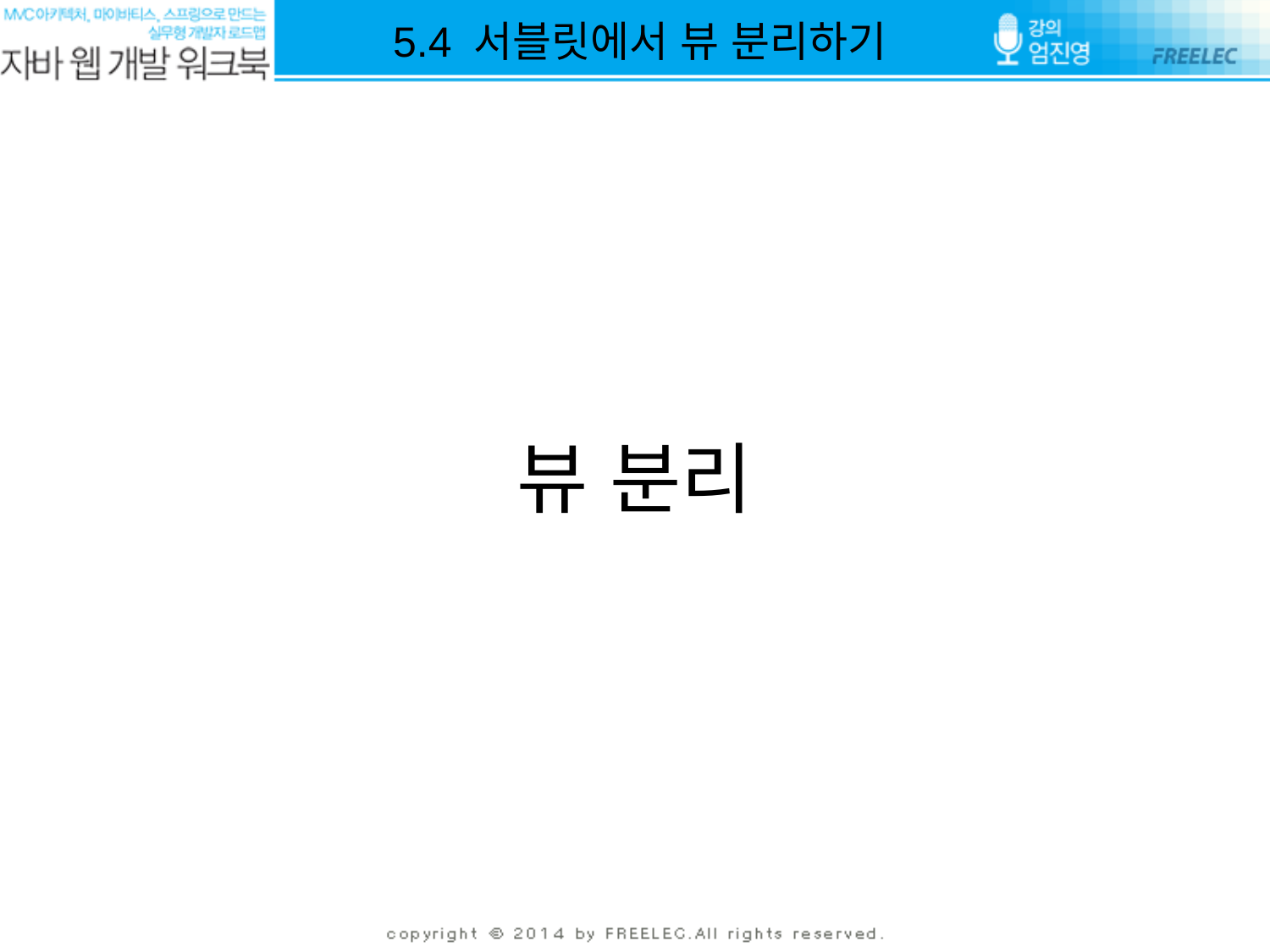

5.4 서블릿에서 뷰 분리하기
# 뷰 분리